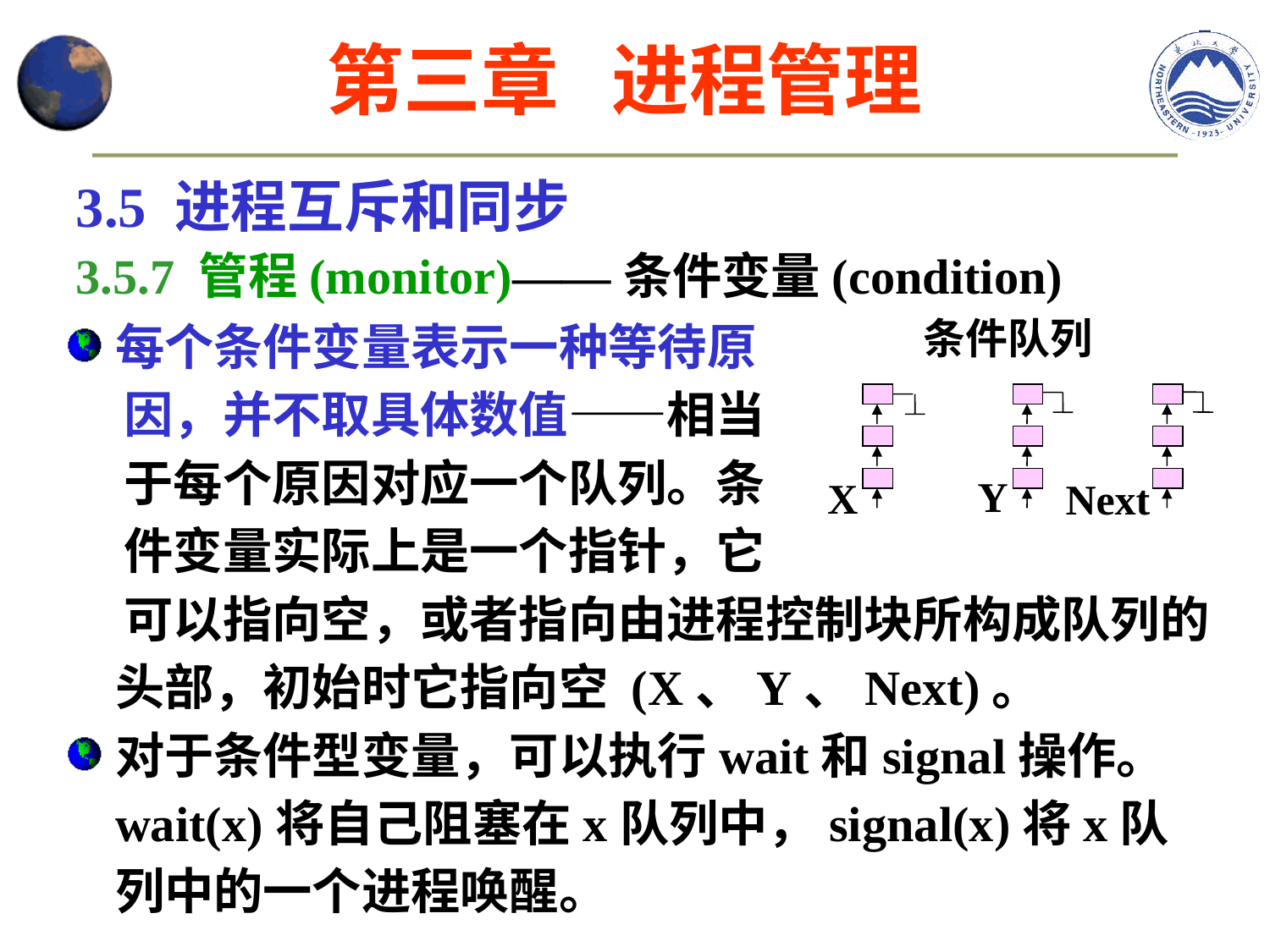

第三章   进程管理
3.5 进程互斥和同步
3.5.7 管程(monitor)——条件变量(condition)
每个条件变量表示一种等待原
    因，并不取具体数值——相当
    于每个原因对应一个队列。条
    件变量实际上是一个指针，它
    可以指向空，或者指向由进程控制块所构成队列的头部，初始时它指向空 (X、Y、Next)。
对于条件型变量，可以执行wait和signal操作。 wait(x)将自己阻塞在x队列中，signal(x)将x队列中的一个进程唤醒。
条件队列

Y
X
Next